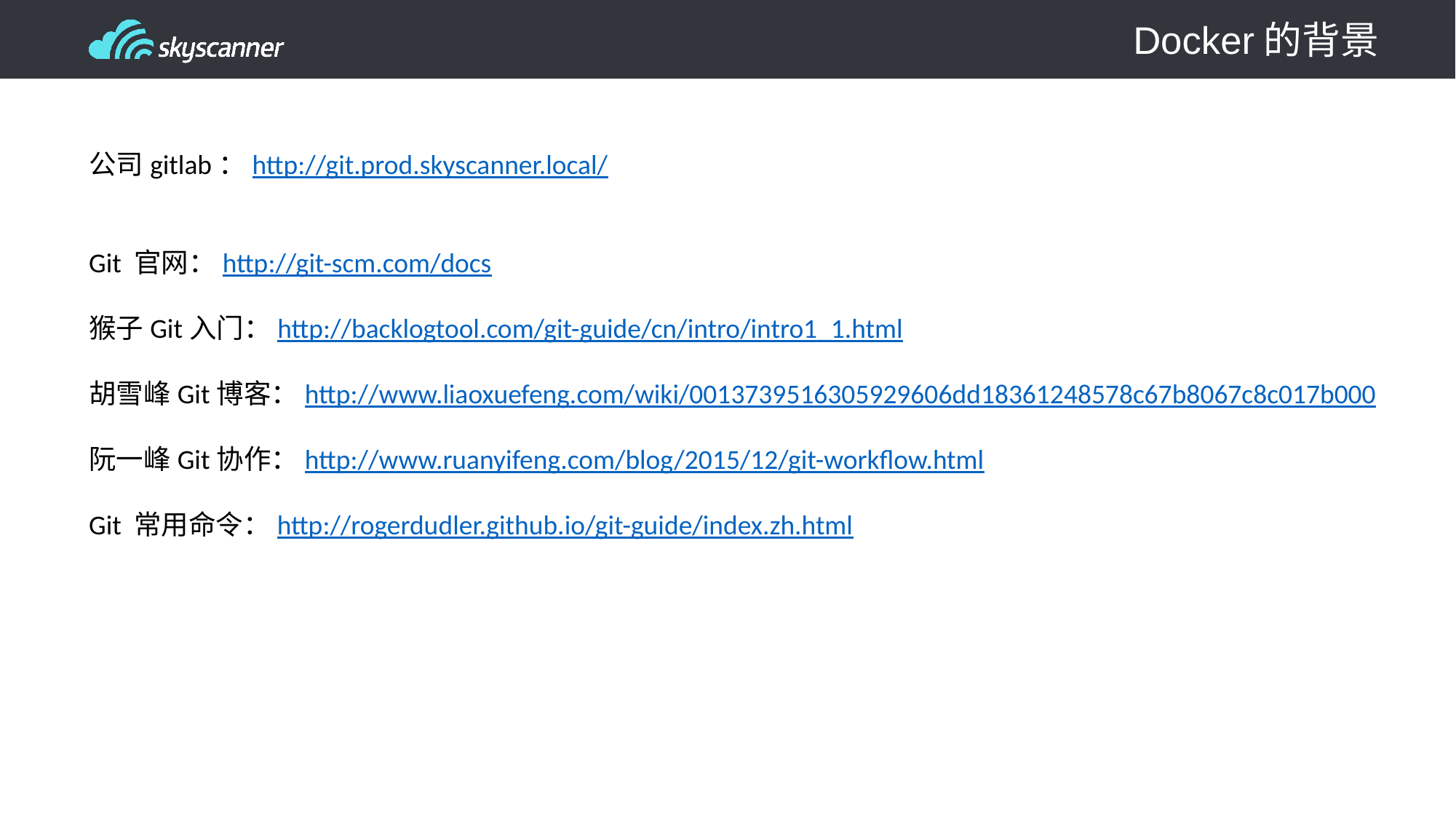

# Docker的背景
公司gitlab：http://git.prod.skyscanner.local/

Git 官网：http://git-scm.com/docs

猴子Git入门：http://backlogtool.com/git-guide/cn/intro/intro1_1.html

胡雪峰Git博客：http://www.liaoxuefeng.com/wiki/0013739516305929606dd18361248578c67b8067c8c017b000

阮一峰Git协作：http://www.ruanyifeng.com/blog/2015/12/git-workflow.html

Git 常用命令：http://rogerdudler.github.io/git-guide/index.zh.html